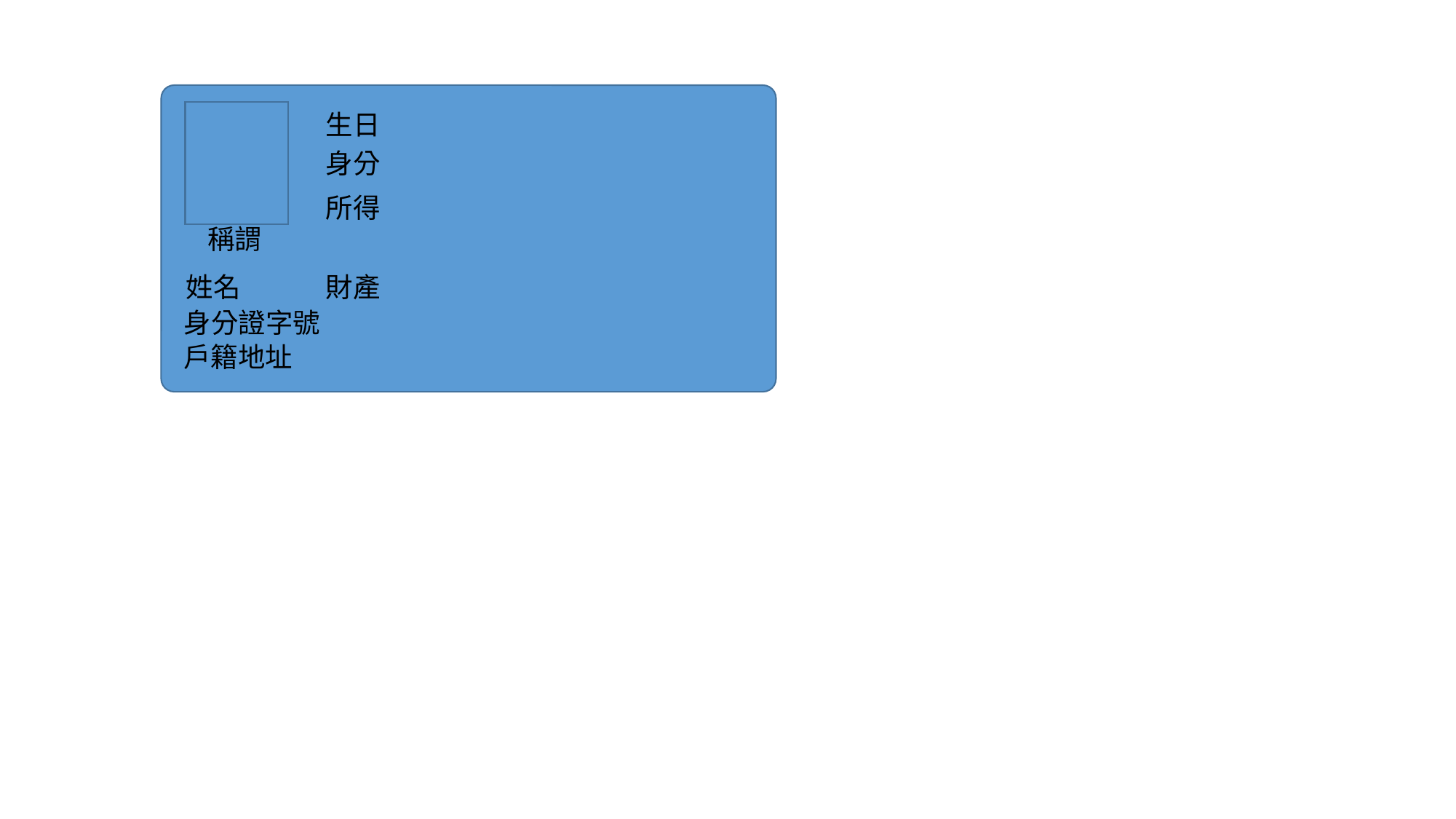

生日
身分
所得
稱謂
姓名
財產
身分證字號
戶籍地址